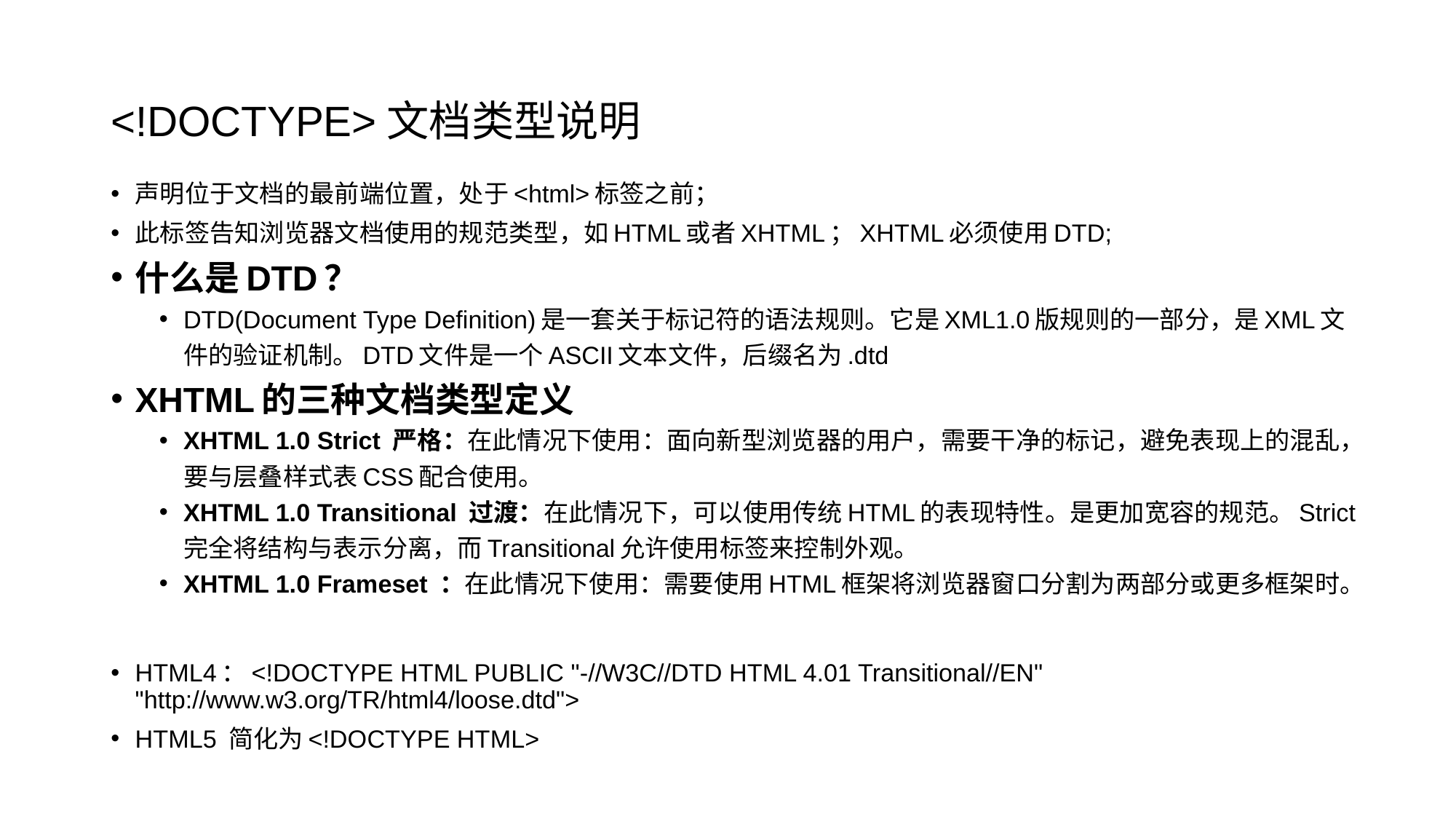

# <!DOCTYPE>文档类型说明
声明位于文档的最前端位置，处于<html>标签之前；
此标签告知浏览器文档使用的规范类型，如HTML或者XHTML；XHTML必须使用DTD;
什么是DTD？
DTD(Document Type Definition)是一套关于标记符的语法规则。它是XML1.0版规则的一部分，是XML文件的验证机制。DTD文件是一个ASCII文本文件，后缀名为.dtd
XHTML的三种文档类型定义
XHTML 1.0 Strict 严格：在此情况下使用：面向新型浏览器的用户，需要干净的标记，避免表现上的混乱，要与层叠样式表CSS配合使用。
XHTML 1.0 Transitional 过渡：在此情况下，可以使用传统HTML的表现特性。是更加宽容的规范。Strict完全将结构与表示分离，而Transitional允许使用标签来控制外观。
XHTML 1.0 Frameset ：在此情况下使用：需要使用HTML框架将浏览器窗口分割为两部分或更多框架时。
HTML4：<!DOCTYPE HTML PUBLIC "-//W3C//DTD HTML 4.01 Transitional//EN" "http://www.w3.org/TR/html4/loose.dtd">
HTML5 简化为<!DOCTYPE HTML>